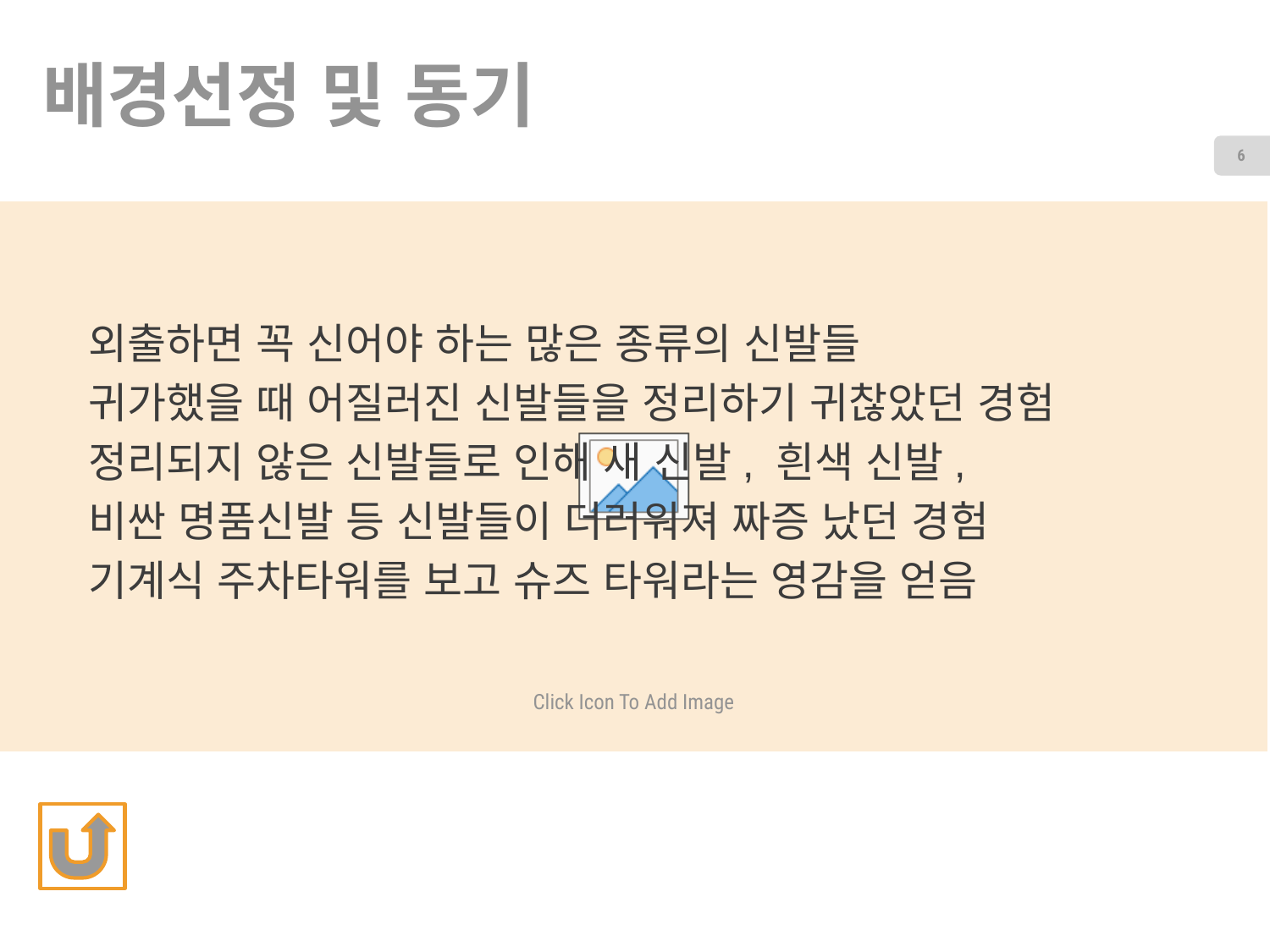

# 배경선정 및 동기
6

외출하면 꼭 신어야 하는 많은 종류의 신발들

귀가했을 때 어질러진 신발들을 정리하기 귀찮았던 경험

정리되지 않은 신발들로 인해 새 신발, 흰색 신발,

비싼 명품신발 등 신발들이 더러워져 짜증 났던 경험

기계식 주차타워를 보고 슈즈 타워라는 영감을 얻음